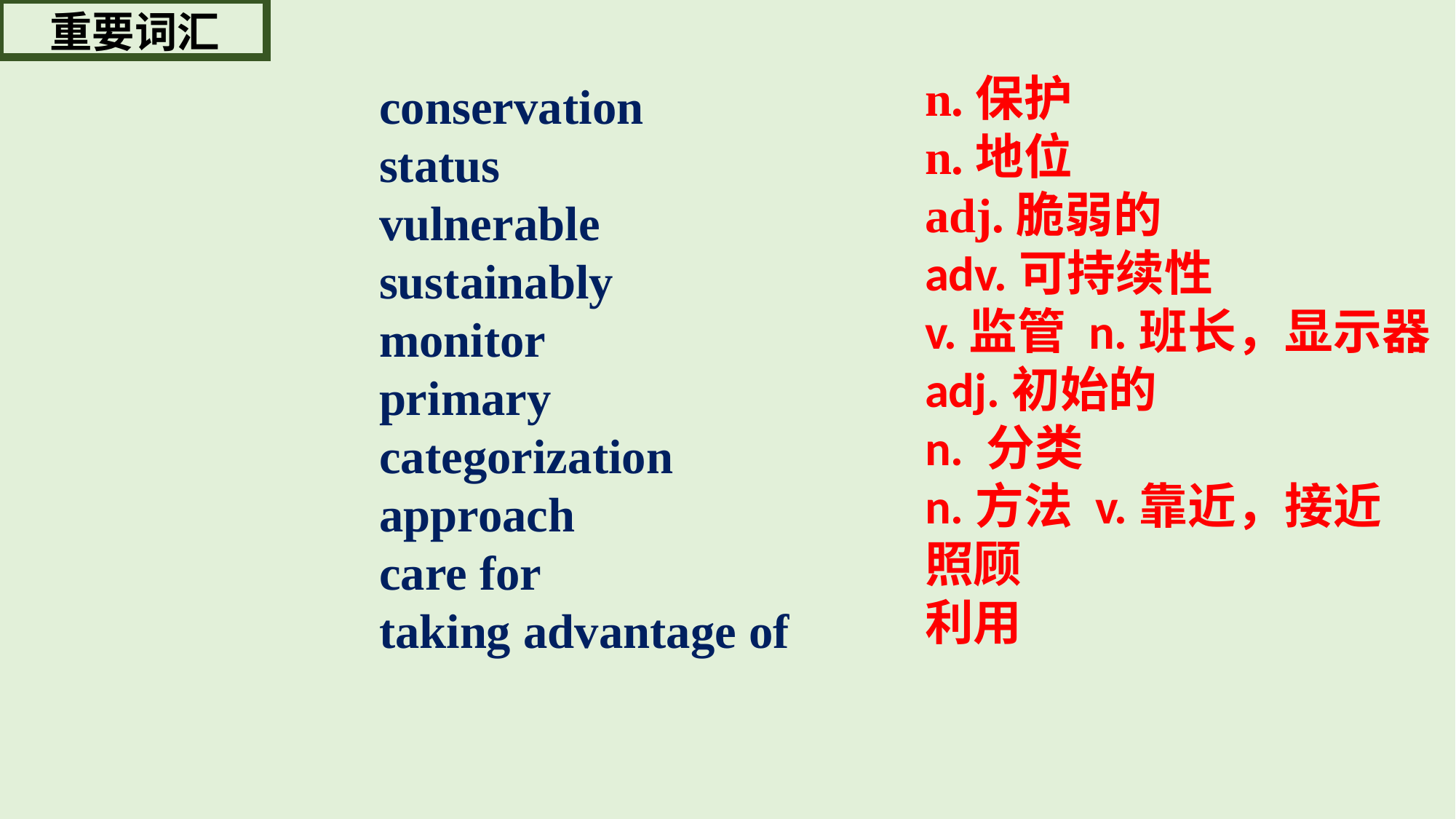

重要词汇
n.保护
n.地位
adj.脆弱的
adv.可持续性
v.监管 n.班长，显示器
adj.初始的
n. 分类
n.方法 v.靠近，接近
照顾
利用
conservation
status
vulnerable
sustainably
monitor
primary
categorization
approach
care for
taking advantage of